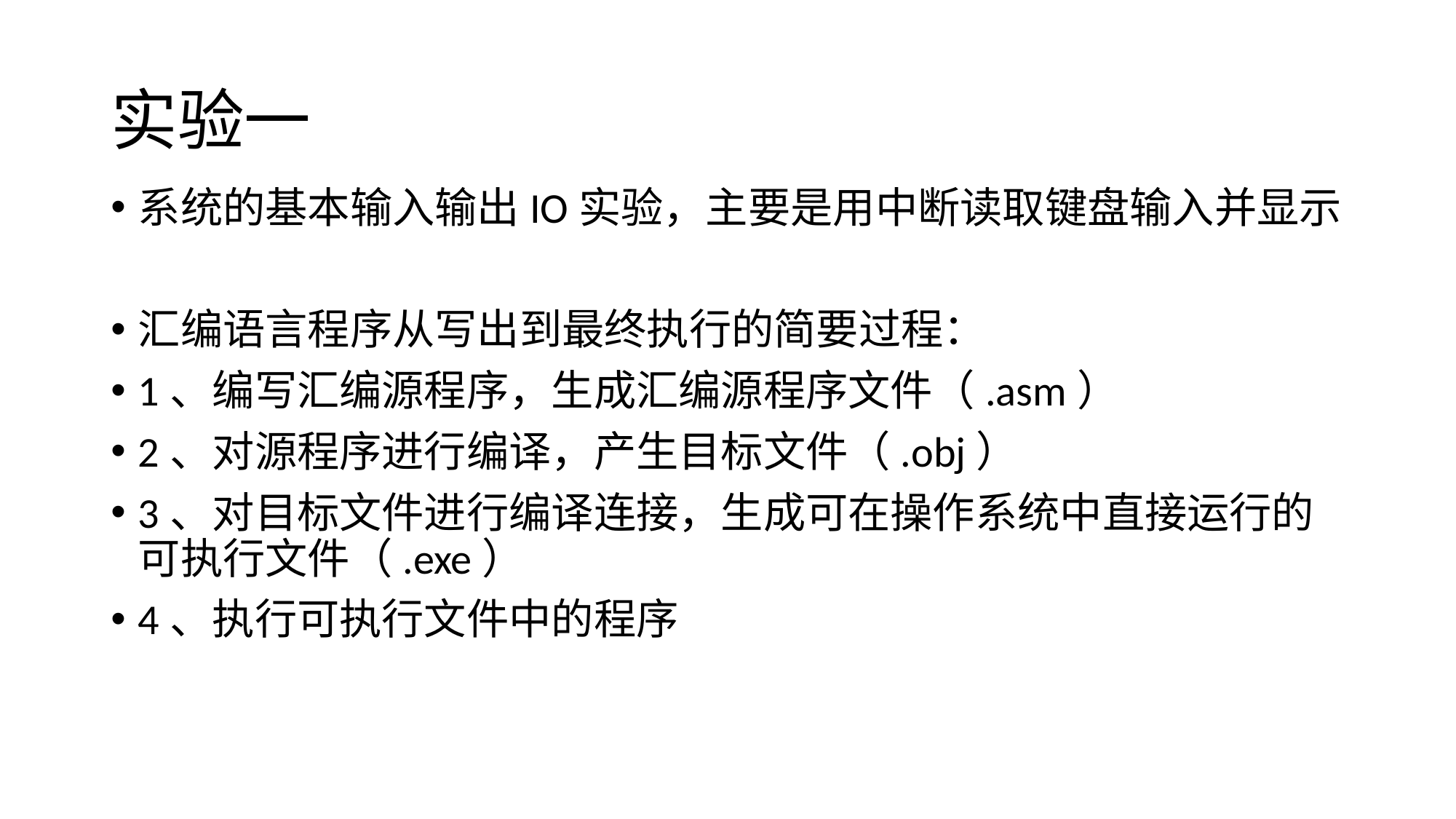

# 实验一
系统的基本输入输出IO实验，主要是用中断读取键盘输入并显示

汇编语言程序从写出到最终执行的简要过程：
1、编写汇编源程序，生成汇编源程序文件（.asm）
2、对源程序进行编译，产生目标文件（.obj）
3、对目标文件进行编译连接，生成可在操作系统中直接运行的可执行文件（.exe）
4、执行可执行文件中的程序